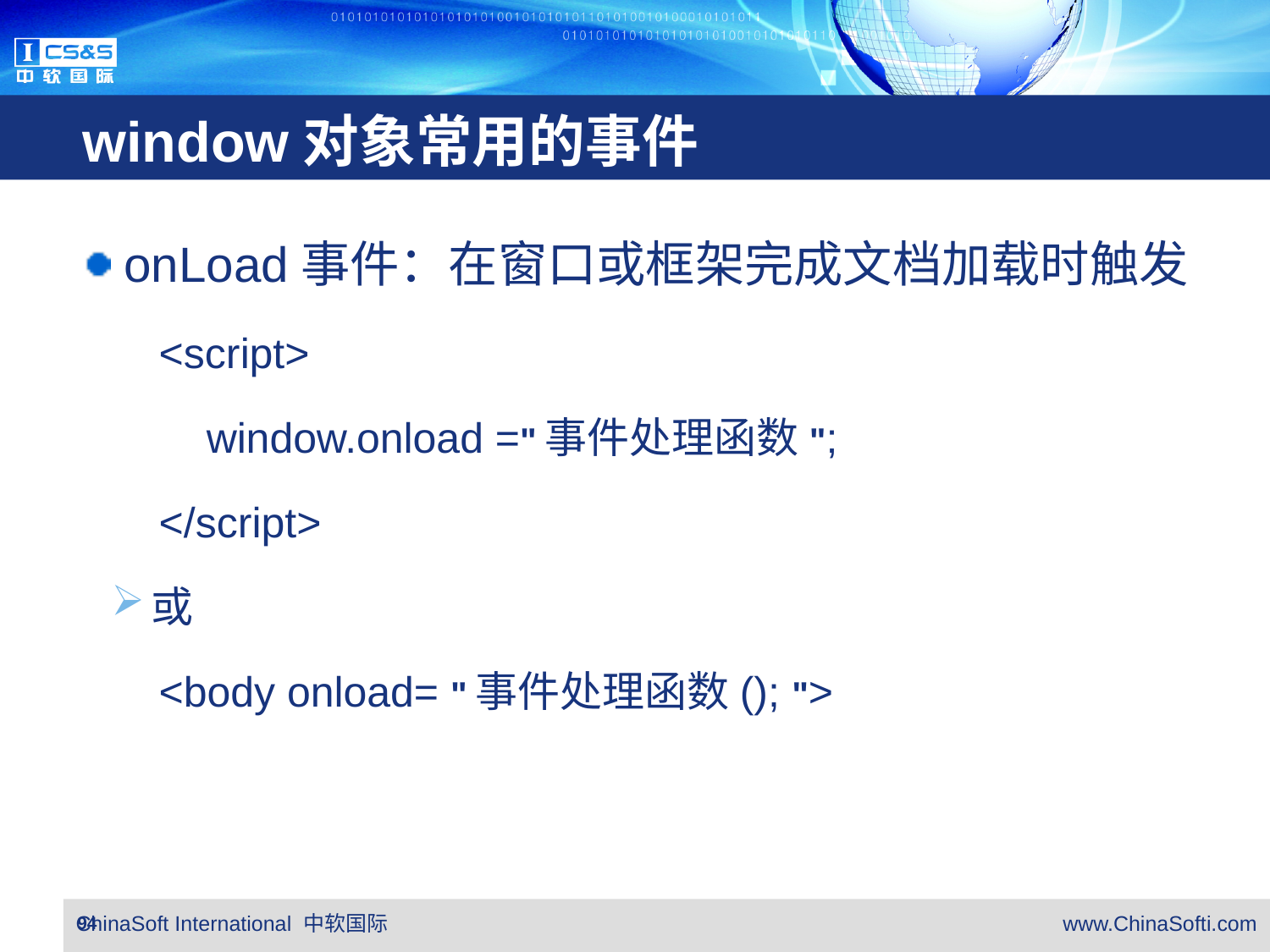

window对象常用的事件
onLoad事件：在窗口或框架完成文档加载时触发
    <script>
        window.onload ="事件处理函数";
    </script>
或
    <body onload= "事件处理函数(); ">
94